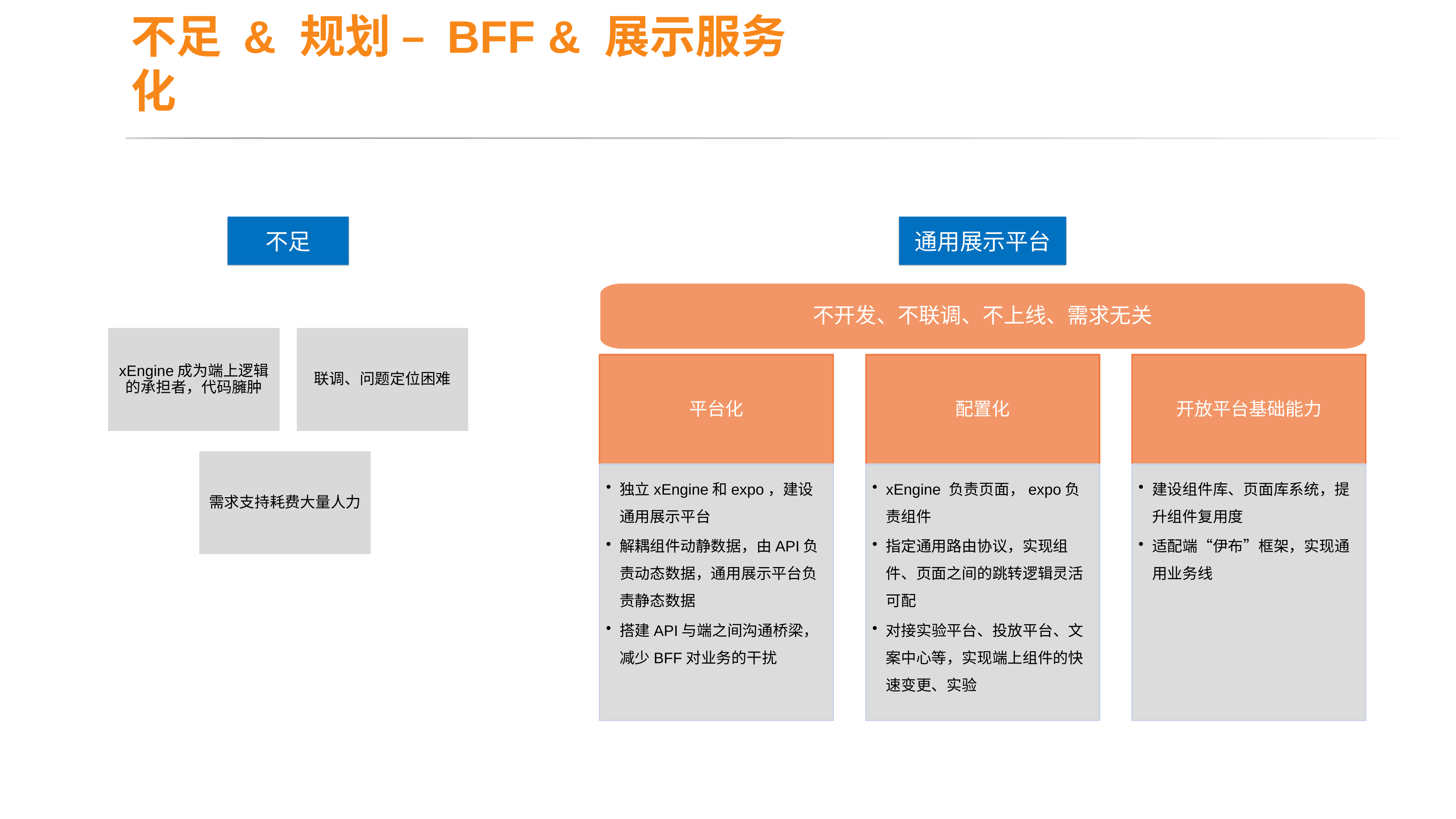

不足 & 规划 – BFF & 展示服务化
不足
通用展示平台
不开发、不联调、不上线、需求无关
平台化
配置化
开放平台基础能力
独立xEngine和expo，建设通用展示平台
解耦组件动静数据，由API负责动态数据，通用展示平台负责静态数据
搭建API与端之间沟通桥梁，减少BFF对业务的干扰

xEngine 负责页面，expo负责组件
指定通用路由协议，实现组件、页面之间的跳转逻辑灵活可配
对接实验平台、投放平台、文案中心等，实现端上组件的快速变更、实验

建设组件库、页面库系统，提升组件复用度
适配端“伊布”框架，实现通用业务线
xEngine成为端上逻辑的承担者，代码臃肿
联调、问题定位困难
需求支持耗费大量人力